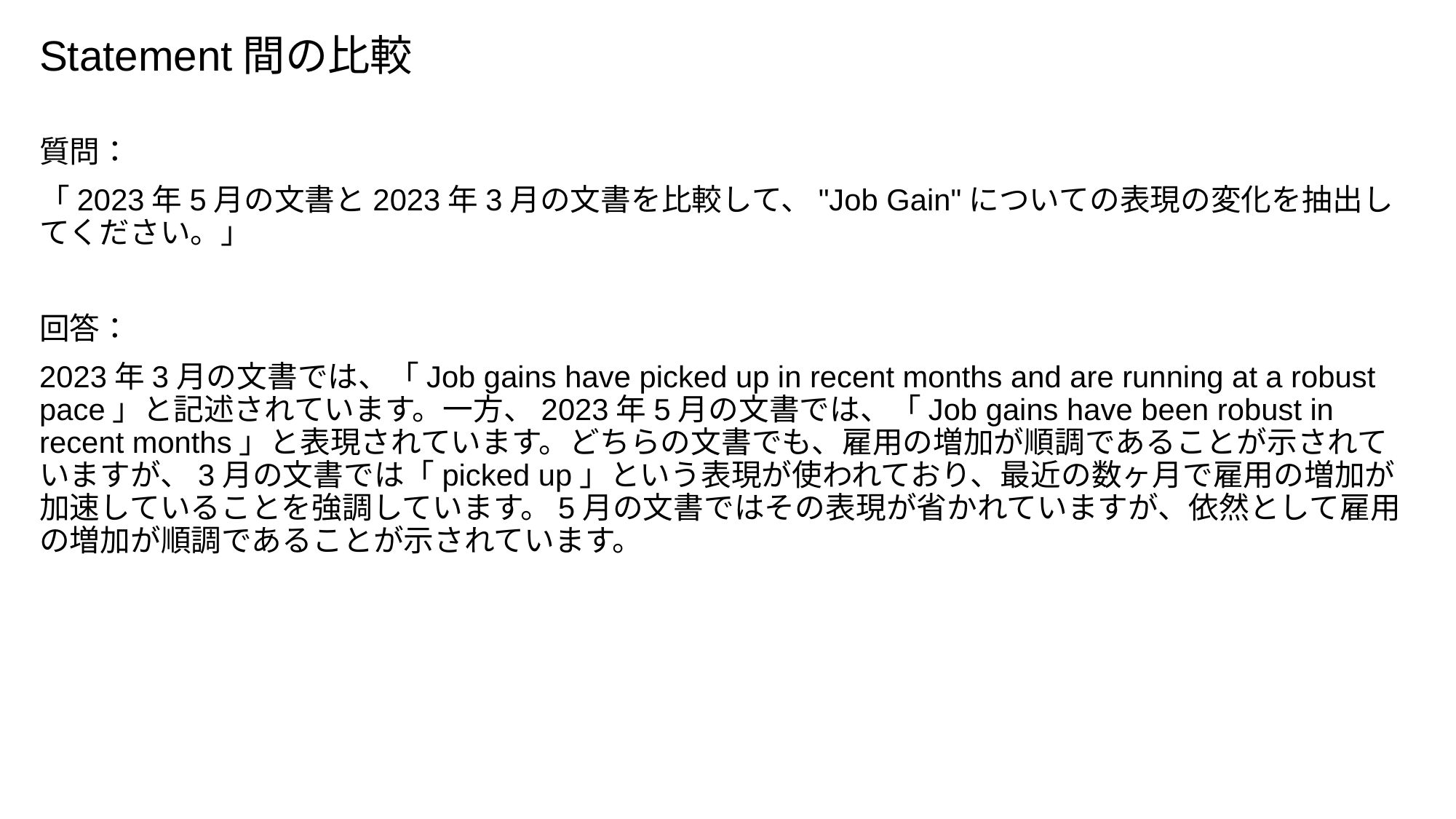

# Statement間の比較
質問：
「2023年5月の文書と2023年3月の文書を比較して、"Job Gain"についての表現の変化を抽出してください。」

回答：
2023年3月の文書では、「Job gains have picked up in recent months and are running at a robust pace」と記述されています。一方、2023年5月の文書では、「Job gains have been robust in recent months」と表現されています。どちらの文書でも、雇用の増加が順調であることが示されていますが、3月の文書では「picked up」という表現が使われており、最近の数ヶ月で雇用の増加が加速していることを強調しています。5月の文書ではその表現が省かれていますが、依然として雇用の増加が順調であることが示されています。